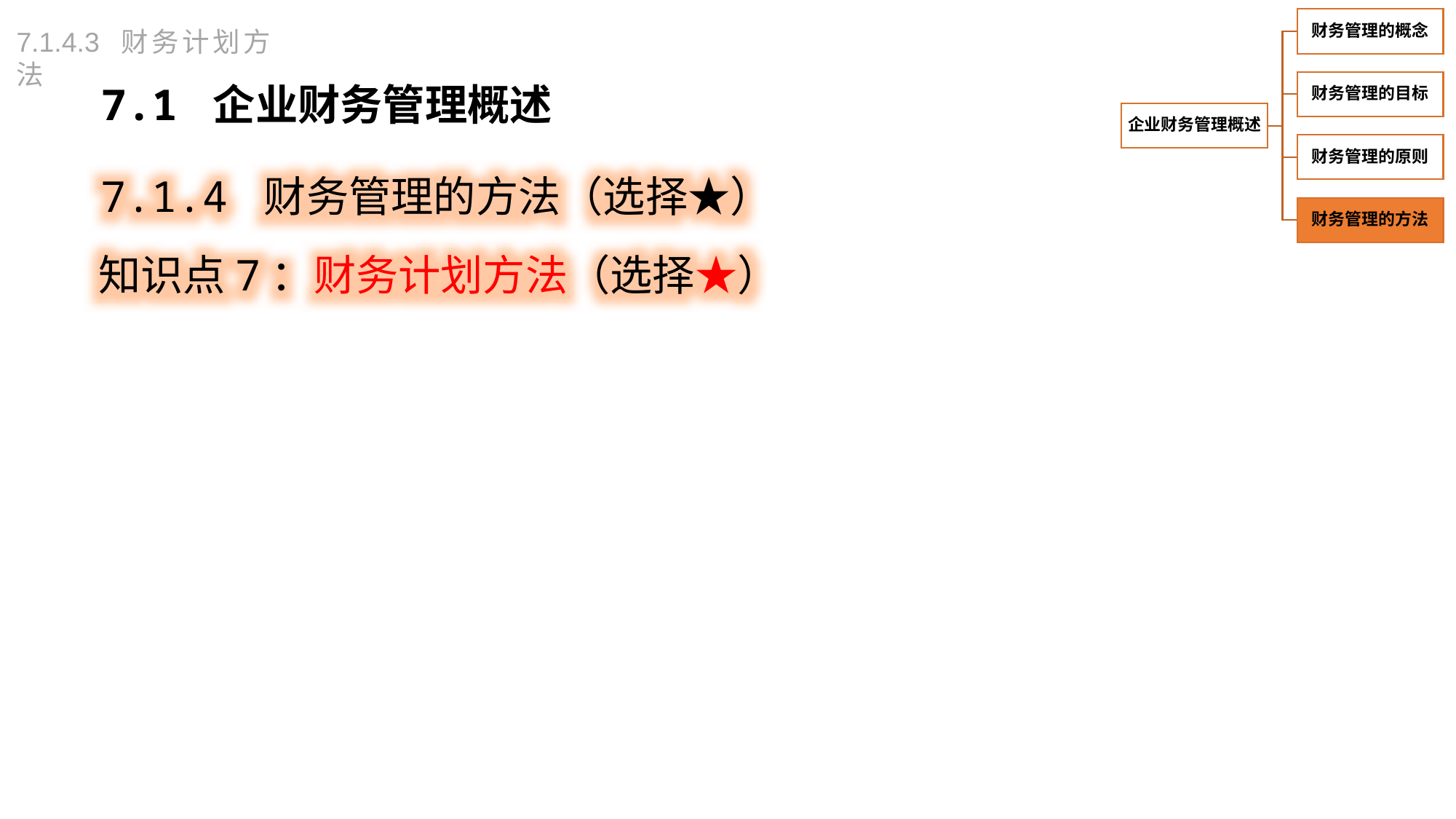

企业财务管理概述
财务管理的概念
财务管理的目标
财务管理的原则
财务管理的方法
7.1.4.3 财务计划方法
7.1 企业财务管理概述
7.1.4 财务管理的方法（选择★）
知识点7：财务计划方法（选择★）